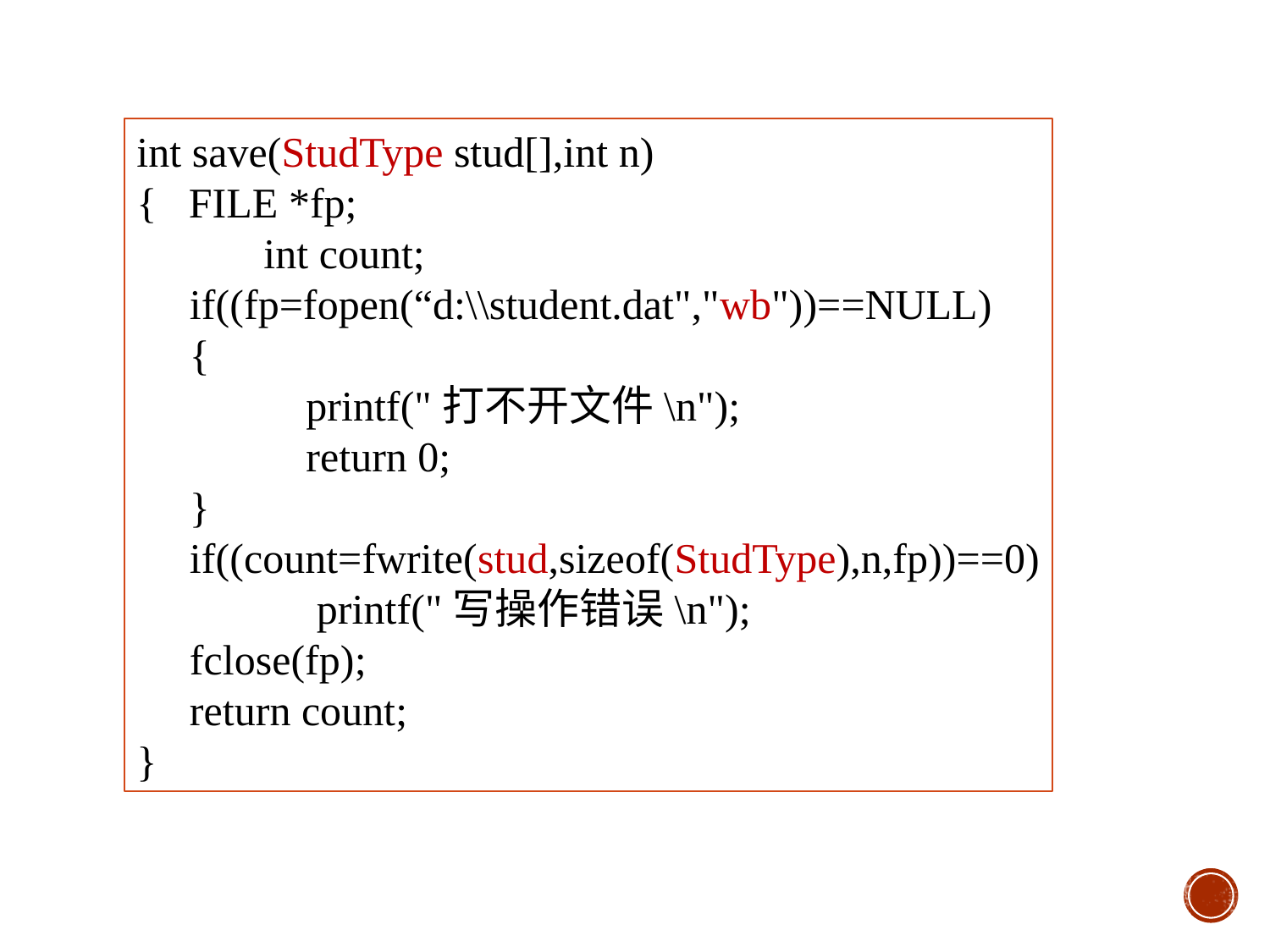

int save(StudType stud[],int n)
{   FILE *fp;
	int count;
     if((fp=fopen(“d:\\student.dat","wb"))==NULL)
     {
	    printf("打不开文件\n");
	    return 0;
     }
     if((count=fwrite(stud,sizeof(StudType),n,fp))==0)
	     printf("写操作错误\n");
     fclose(fp);
     return count;
}